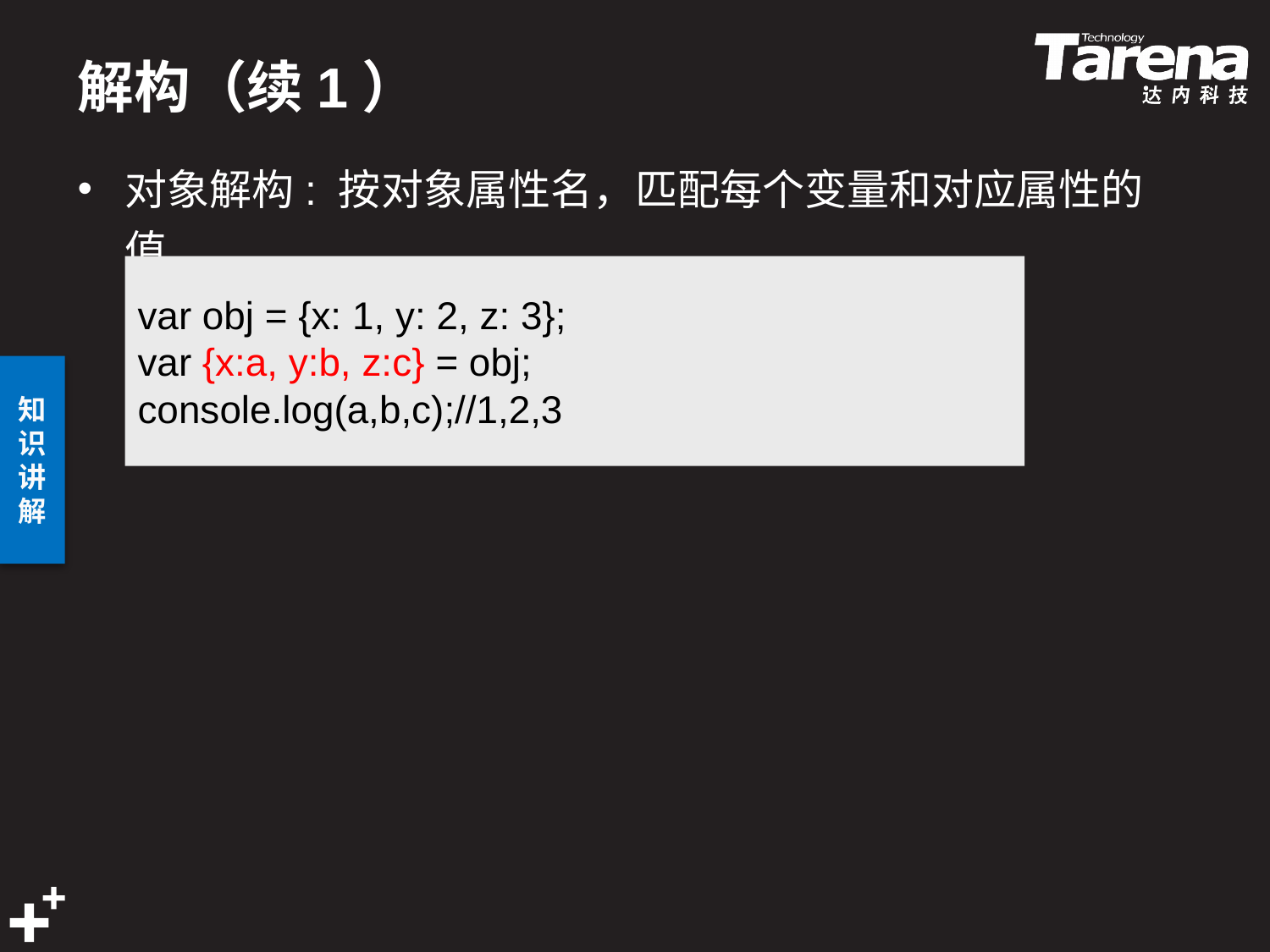

# 解构（续1）
对象解构: 按对象属性名，匹配每个变量和对应属性的值
var obj = {x: 1, y: 2, z: 3};
var {x:a, y:b, z:c} = obj;
console.log(a,b,c);//1,2,3